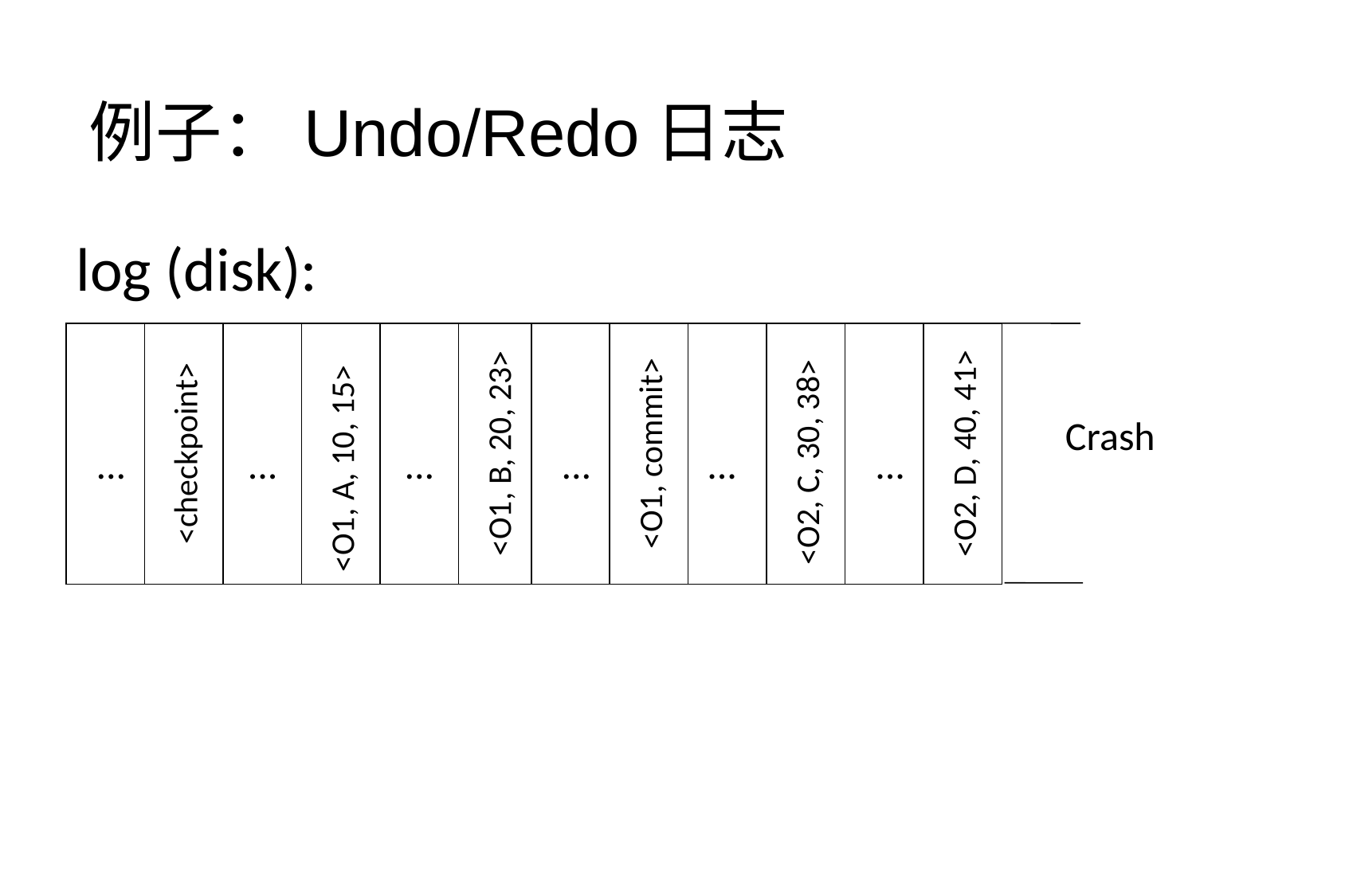

# 例子：Undo/Redo日志

<checkpoint>

<O1, A, 10, 15>

<O1, B, 20, 23>

<O1, commit>

 <O2, C, 30, 38>

<O2, D, 40, 41>
log (disk):

Crash
...
...
...
...
...
...